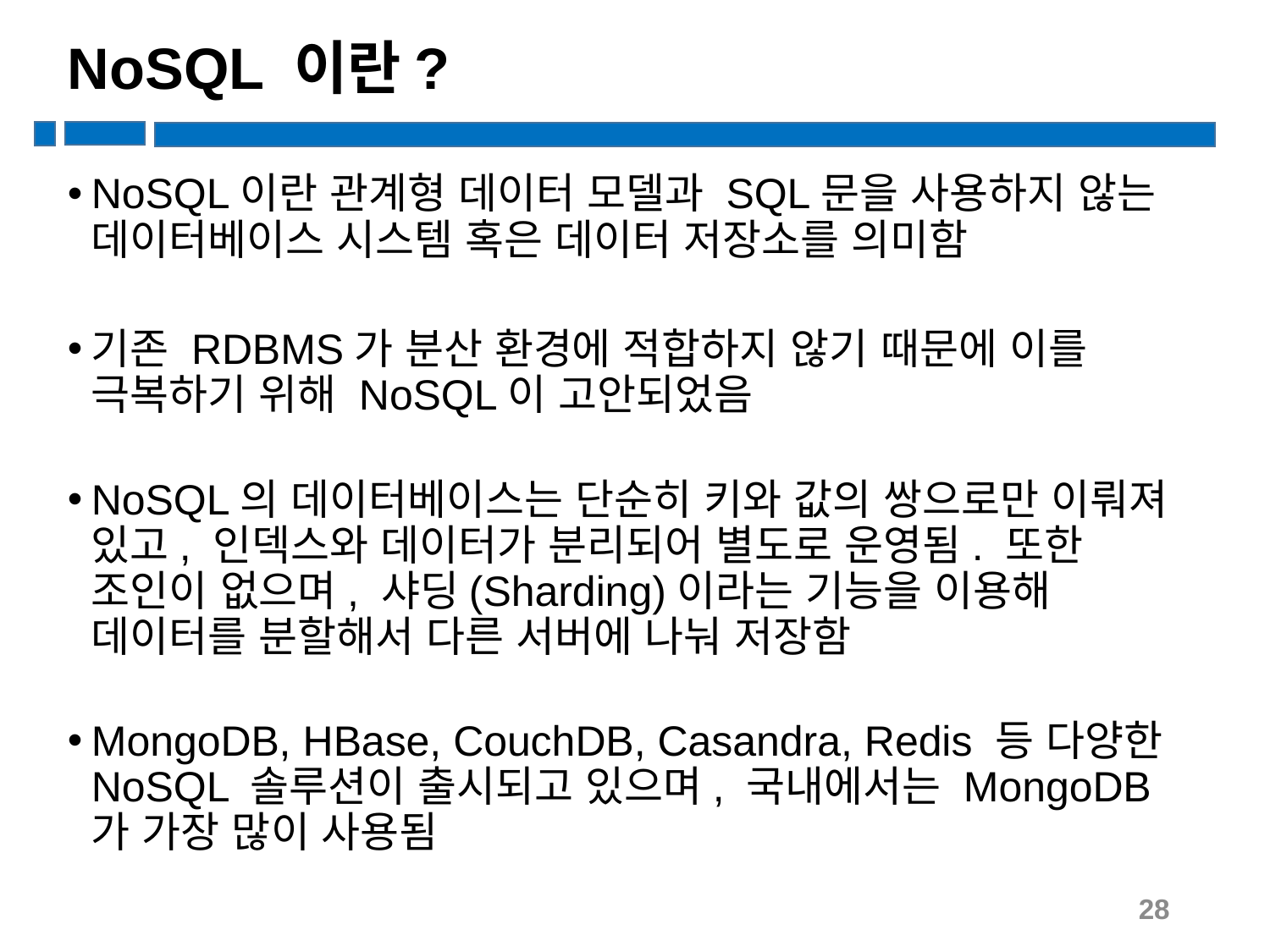

# NoSQL 이란?

NoSQL이란 관계형 데이터 모델과 SQL문을 사용하지 않는 데이터베이스 시스템 혹은 데이터 저장소를 의미함
기존 RDBMS가 분산 환경에 적합하지 않기 때문에 이를 극복하기 위해 NoSQL이 고안되었음
NoSQL의 데이터베이스는 단순히 키와 값의 쌍으로만 이뤄져 있고, 인덱스와 데이터가 분리되어 별도로 운영됨. 또한 조인이 없으며, 샤딩(Sharding)이라는 기능을 이용해 데이터를 분할해서 다른 서버에 나눠 저장함
MongoDB, HBase, CouchDB, Casandra, Redis 등 다양한 NoSQL 솔루션이 출시되고 있으며, 국내에서는 MongoDB가 가장 많이 사용됨
28